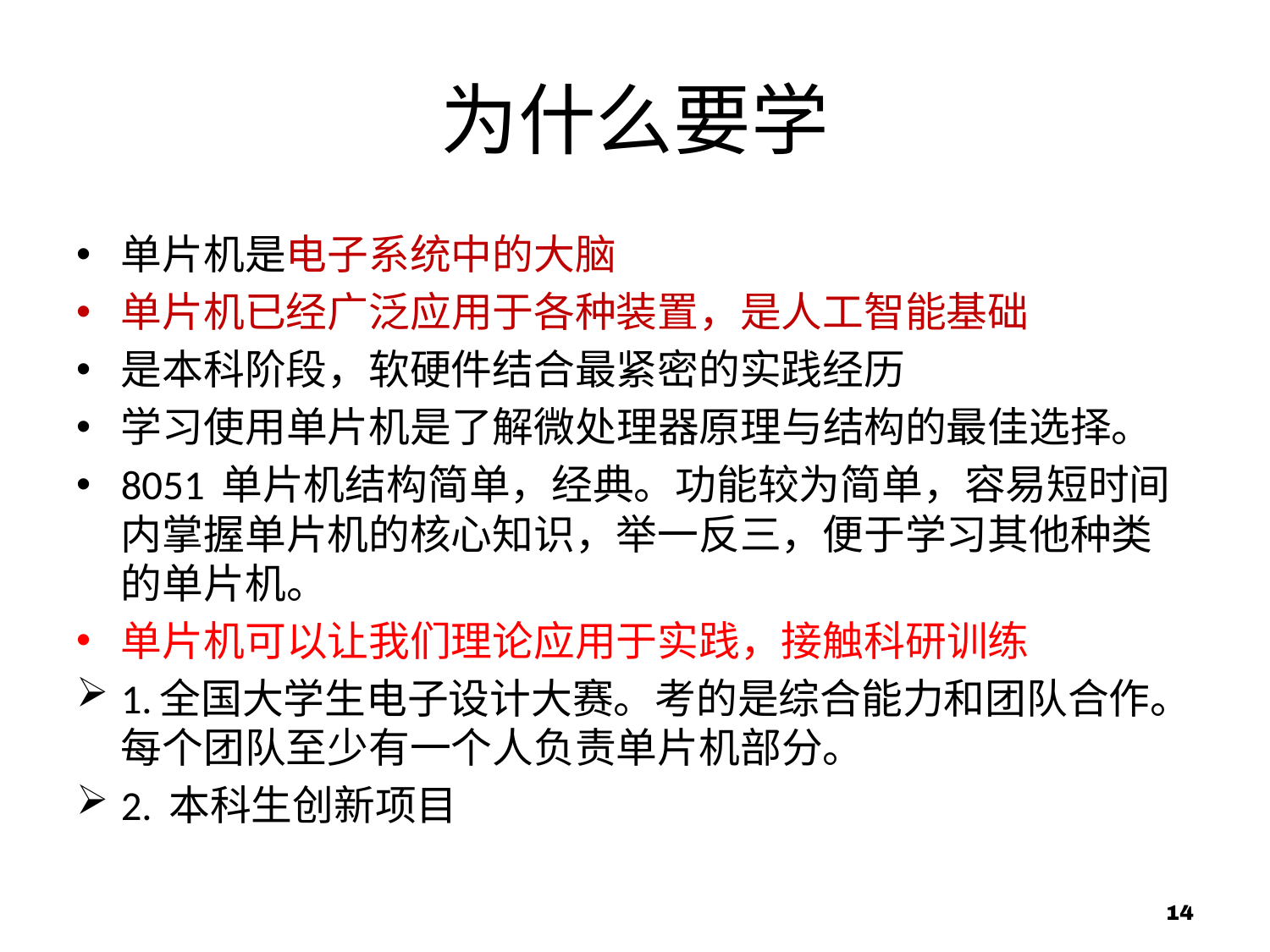

# 为什么要学
单片机是电子系统中的大脑
单片机已经广泛应用于各种装置，是人工智能基础
是本科阶段，软硬件结合最紧密的实践经历
学习使用单片机是了解微处理器原理与结构的最佳选择。
8051 单片机结构简单，经典。功能较为简单，容易短时间内掌握单片机的核心知识，举一反三，便于学习其他种类的单片机。
单片机可以让我们理论应用于实践，接触科研训练
1.全国大学生电子设计大赛。考的是综合能力和团队合作。每个团队至少有一个人负责单片机部分。
2. 本科生创新项目

14